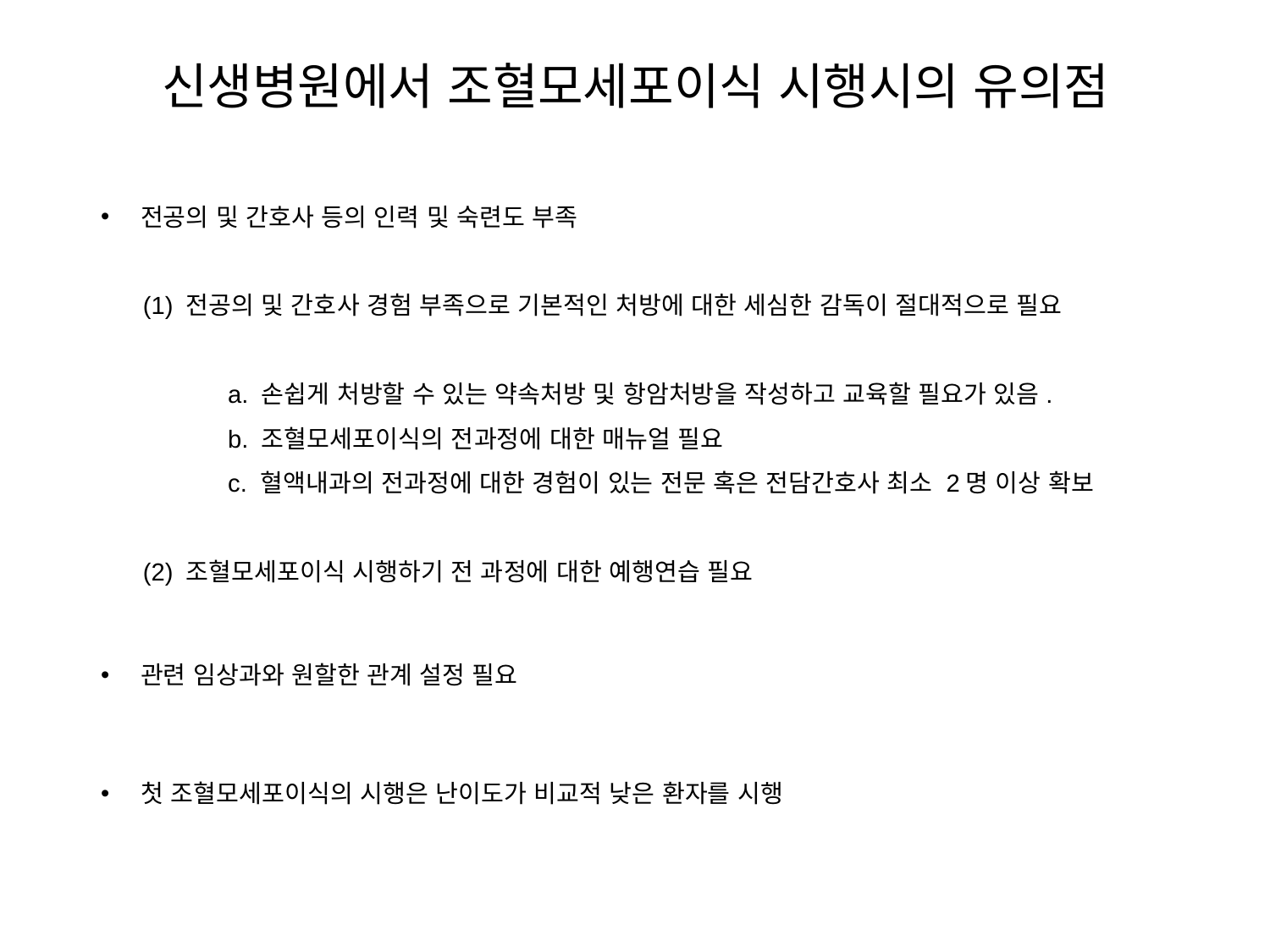

신생병원에서 조혈모세포이식 시행시의 유의점
전공의 및 간호사 등의 인력 및 숙련도 부족

      (1) 전공의 및 간호사 경험 부족으로 기본적인 처방에 대한 세심한 감독이 절대적으로 필요

	a. 손쉽게 처방할 수 있는 약속처방 및 항암처방을 작성하고 교육할 필요가 있음.
	b. 조혈모세포이식의 전과정에 대한 매뉴얼 필요
	c. 혈액내과의 전과정에 대한 경험이 있는 전문 혹은 전담간호사 최소 2명 이상 확보

      (2) 조혈모세포이식 시행하기 전 과정에 대한 예행연습 필요

관련 임상과와 원할한 관계 설정 필요

첫 조혈모세포이식의 시행은 난이도가 비교적 낮은 환자를 시행